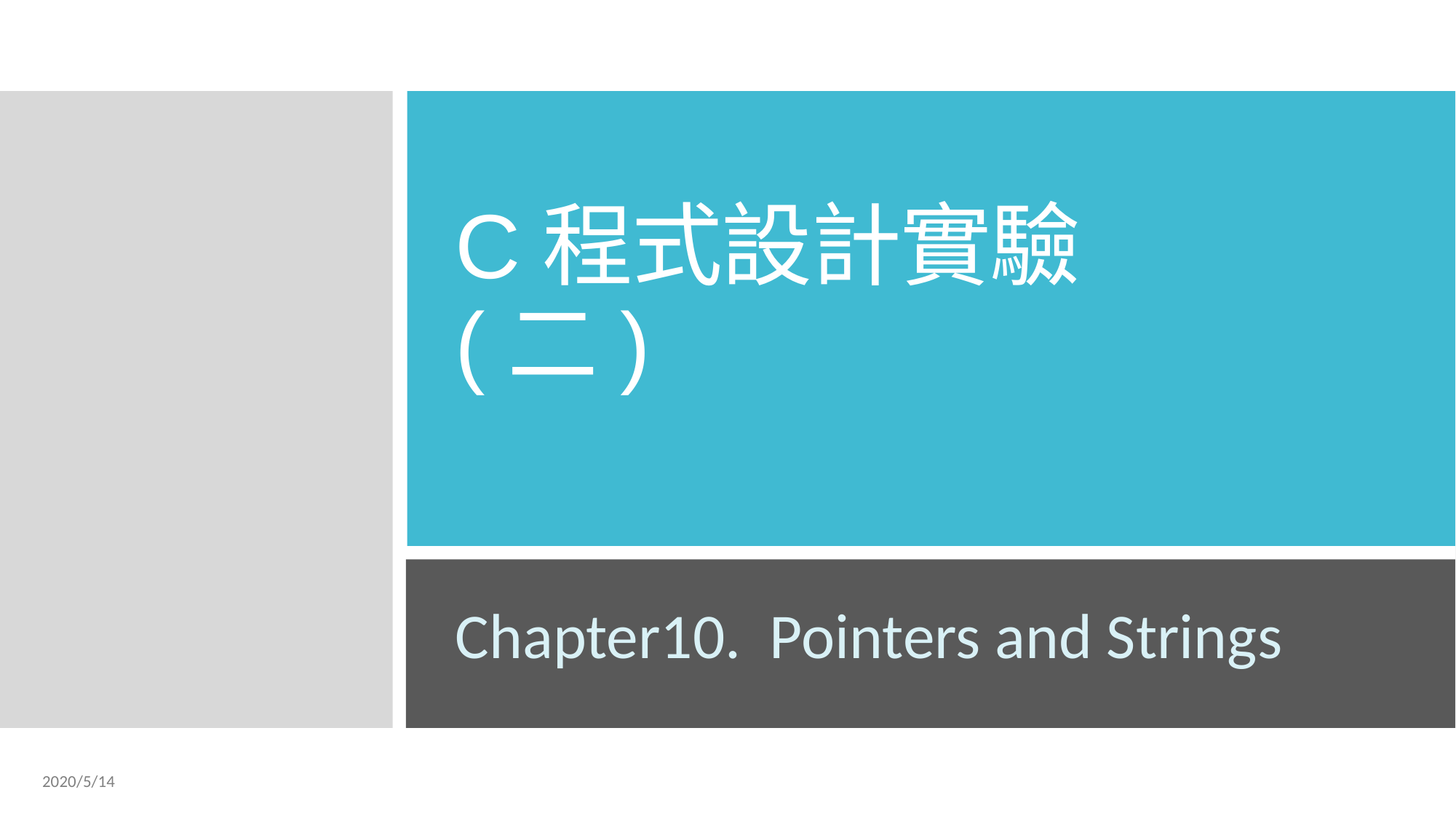

# C程式設計實驗(二)

Chapter10.  Pointers and Strings
2020/5/14
1